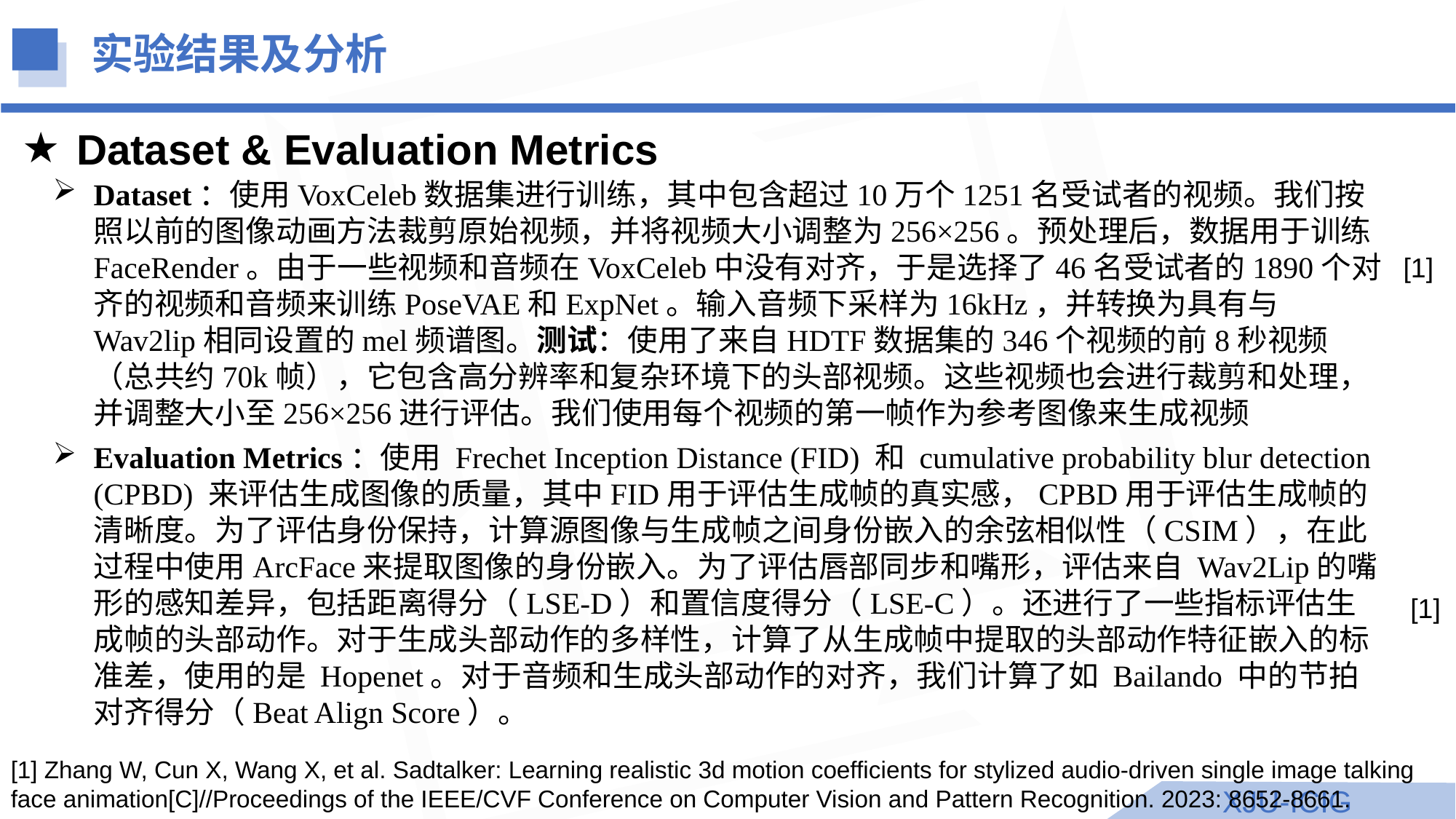

实验结果及分析

Dataset & Evaluation Metrics
Dataset：使用VoxCeleb数据集进行训练，其中包含超过10万个1251名受试者的视频。我们按照以前的图像动画方法裁剪原始视频，并将视频大小调整为256×256。预处理后，数据用于训练FaceRender。由于一些视频和音频在VoxCeleb中没有对齐，于是选择了46名受试者的1890个对齐的视频和音频来训练PoseVAE和ExpNet。输入音频下采样为16kHz，并转换为具有与Wav2lip相同设置的mel频谱图。测试：使用了来自HDTF数据集的346个视频的前8秒视频（总共约70k帧），它包含高分辨率和复杂环境下的头部视频。这些视频也会进行裁剪和处理，并调整大小至256×256进行评估。我们使用每个视频的第一帧作为参考图像来生成视频
[1]
Evaluation Metrics：使用 Frechet Inception Distance (FID) 和 cumulative probability blur detection (CPBD) 来评估生成图像的质量，其中FID用于评估生成帧的真实感，CPBD用于评估生成帧的清晰度。为了评估身份保持，计算源图像与生成帧之间身份嵌入的余弦相似性（CSIM），在此过程中使用ArcFace来提取图像的身份嵌入。为了评估唇部同步和嘴形，评估来自 Wav2Lip的嘴形的感知差异，包括距离得分（LSE-D）和置信度得分（LSE-C）。还进行了一些指标评估生成帧的头部动作。对于生成头部动作的多样性，计算了从生成帧中提取的头部动作特征嵌入的标准差，使用的是 Hopenet。对于音频和生成头部动作的对齐，我们计算了如 Bailando 中的节拍对齐得分（Beat Align Score）。
[1]
[1] Zhang W, Cun X, Wang X, et al. Sadtalker: Learning realistic 3d motion coefficients for stylized audio-driven single image talking face animation[C]//Proceedings of the IEEE/CVF Conference on Computer Vision and Pattern Recognition. 2023: 8652-8661.
XJU-ICIG